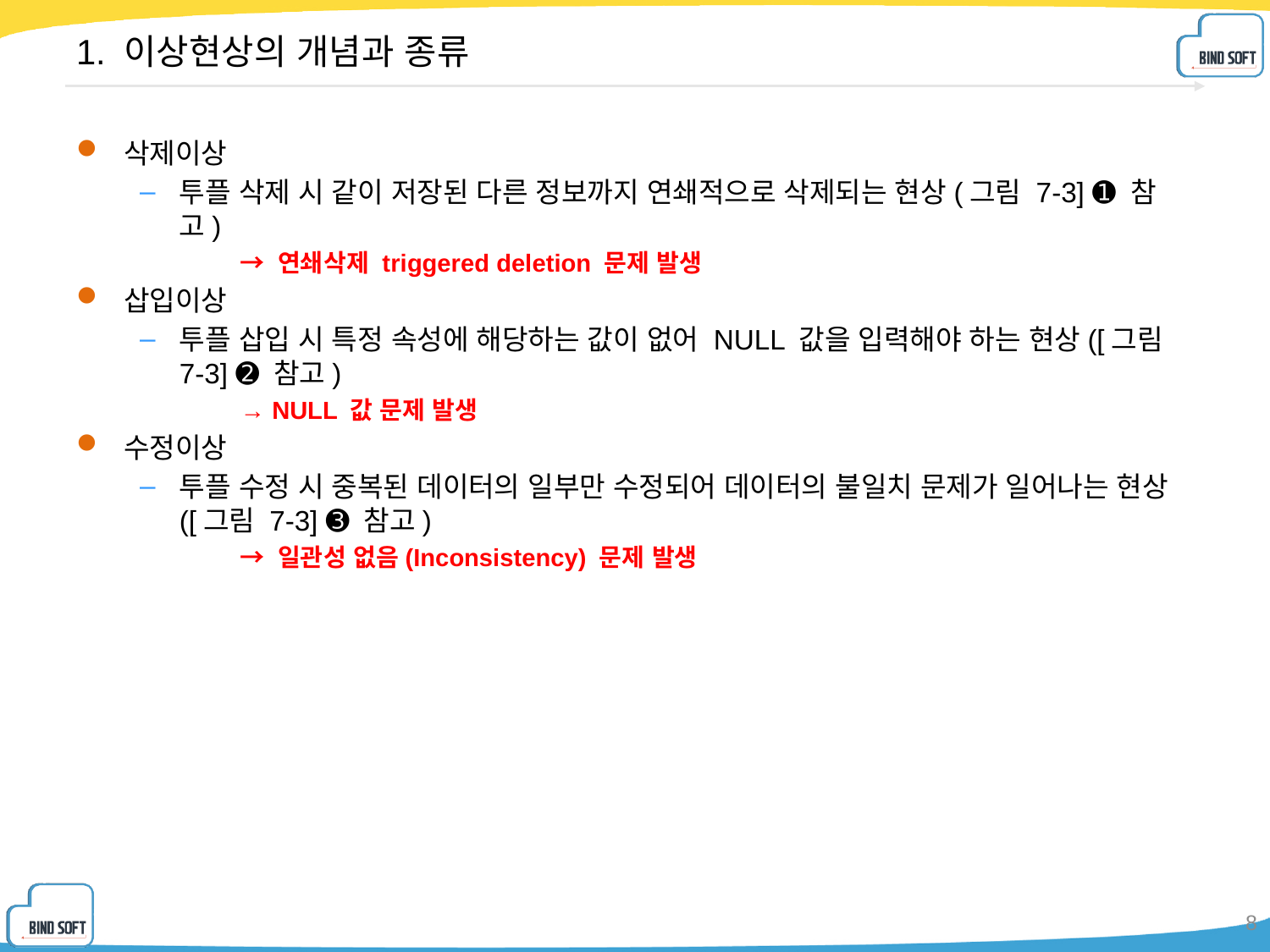

# 1. 이상현상의 개념과 종류
삭제이상
투플 삭제 시 같이 저장된 다른 정보까지 연쇄적으로 삭제되는 현상(그림 7-3] ➊ 참고)
	→ 연쇄삭제 triggered deletion 문제 발생
삽입이상
투플 삽입 시 특정 속성에 해당하는 값이 없어 NULL 값을 입력해야 하는 현상([그림 7-3] ➋ 참고)
	→ NULL 값 문제 발생
수정이상
투플 수정 시 중복된 데이터의 일부만 수정되어 데이터의 불일치 문제가 일어나는 현상([그림 7-3] ➌ 참고)
	→ 일관성 없음(Inconsistency) 문제 발생
8